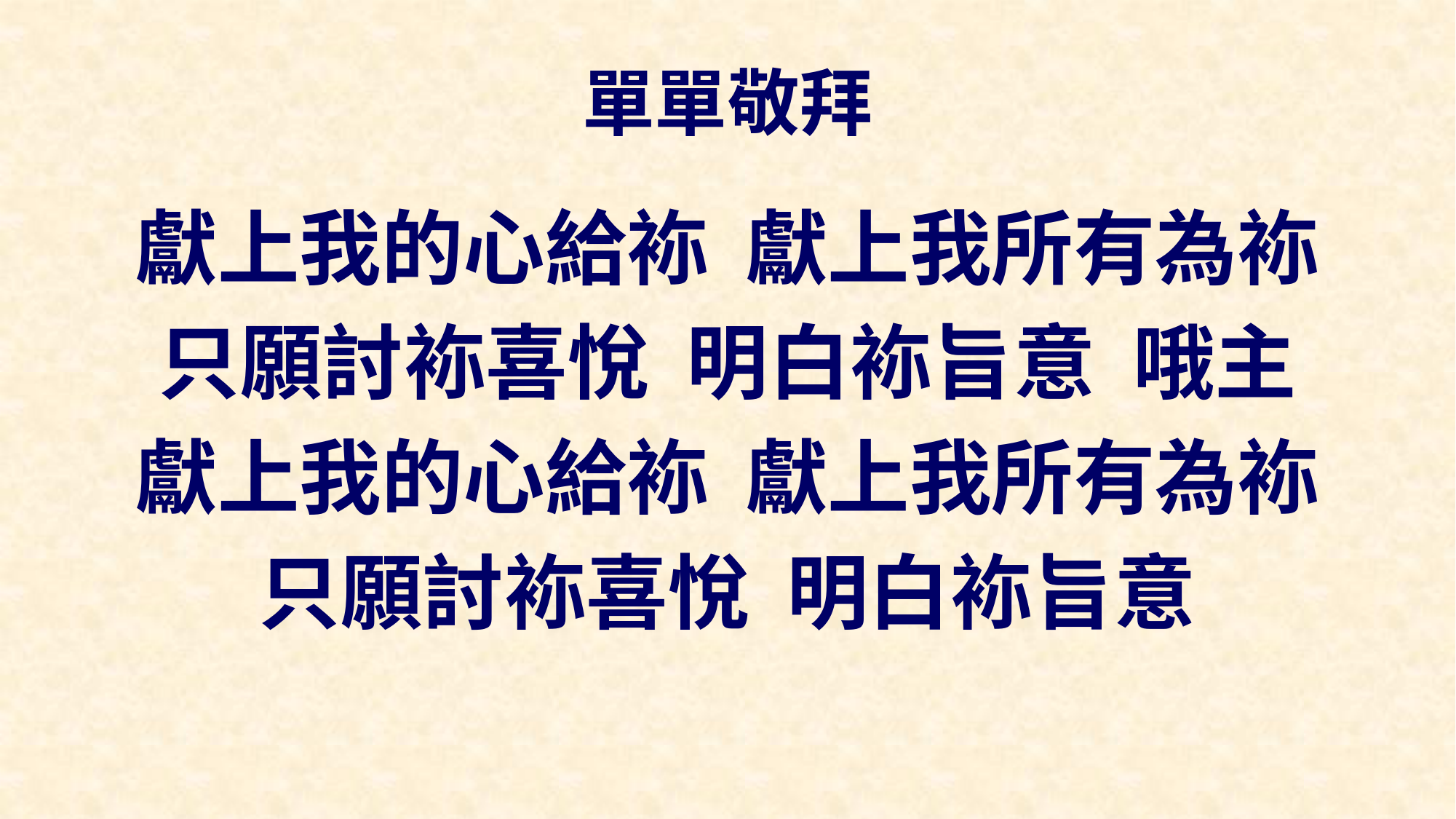

# 單單敬拜
獻上我的心給袮  獻上我所有為袮
只願討袮喜悅  明白袮旨意  哦主
獻上我的心給袮  獻上我所有為袮
只願討袮喜悅  明白袮旨意